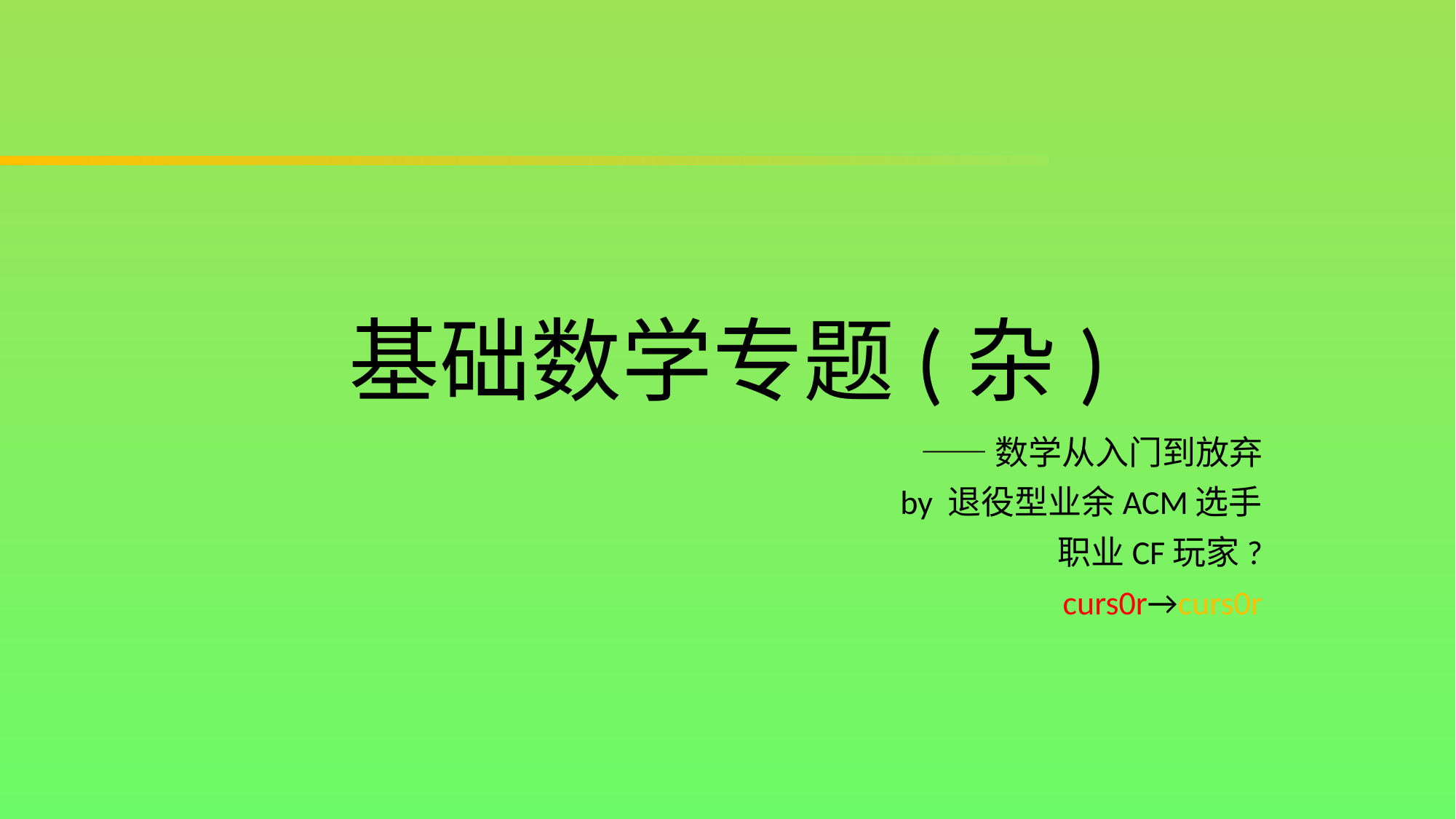

# 基础数学专题(杂)
——数学从入门到放弃
by 退役型业余ACM选手
职业CF玩家?
curs0r→curs0r